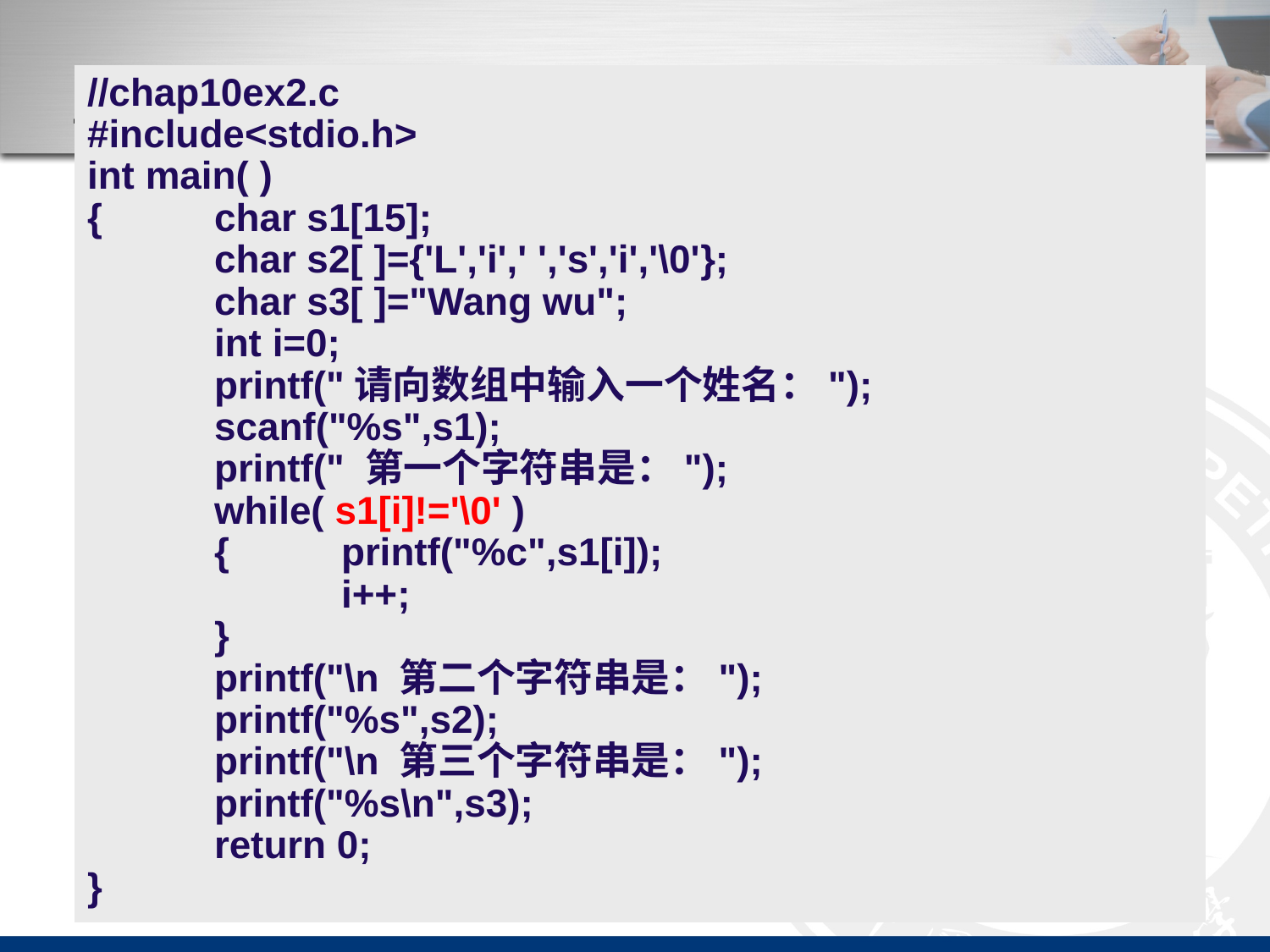

//chap10ex2.c
#include<stdio.h>
int main( )
{	char s1[15];
	char s2[ ]={'L','i',' ','s','i','\0'};
	char s3[ ]="Wang wu";
	int i=0;
	printf("请向数组中输入一个姓名：");
	scanf("%s",s1);
	printf(" 第一个字符串是：");
	while( s1[i]!='\0' )
	{	printf("%c",s1[i]);
		i++;
	}
	printf("\n 第二个字符串是：");
	printf("%s",s2);
	printf("\n 第三个字符串是：");
	printf("%s\n",s3);
	return 0;
}
# 字符串的输入和输出示例